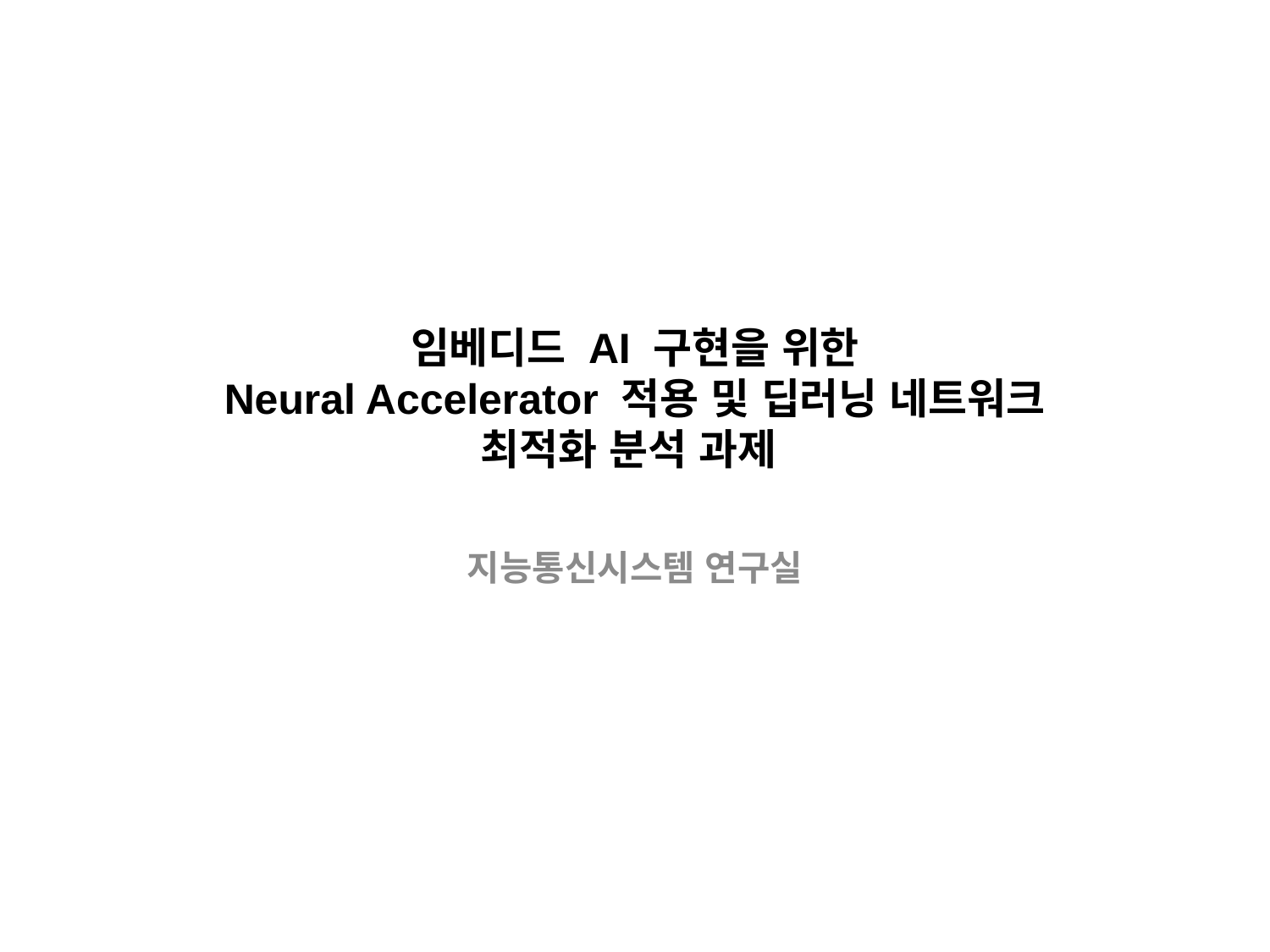

# 임베디드 AI 구현을 위한 Neural Accelerator 적용 및 딥러닝 네트워크 최적화 분석 과제
지능통신시스템 연구실